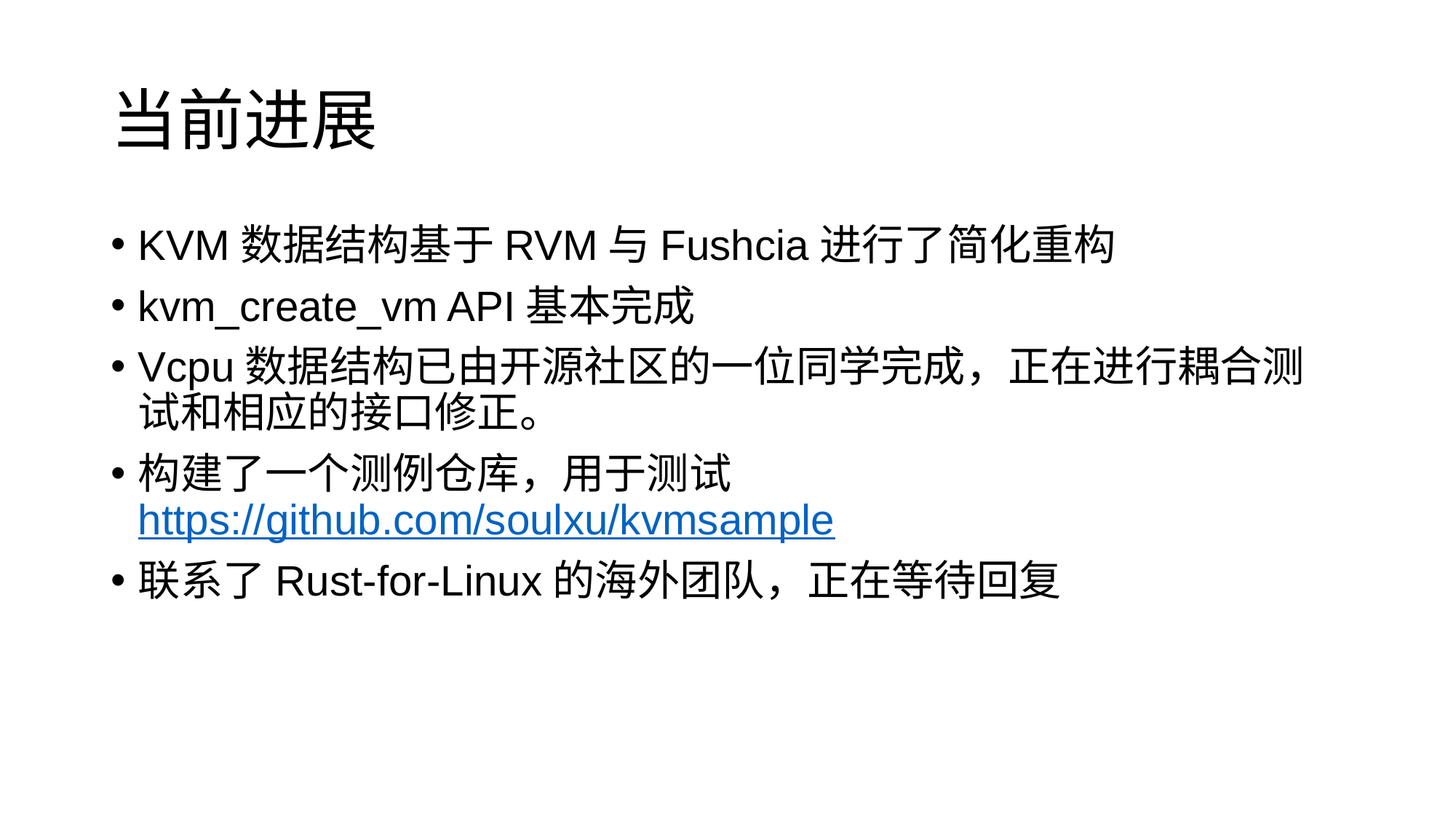

# 当前进展
KVM数据结构基于RVM与Fushcia进行了简化重构
kvm_create_vm API基本完成
Vcpu数据结构已由开源社区的一位同学完成，正在进行耦合测试和相应的接口修正。
构建了一个测例仓库，用于测试https://github.com/soulxu/kvmsample
联系了Rust-for-Linux的海外团队，正在等待回复